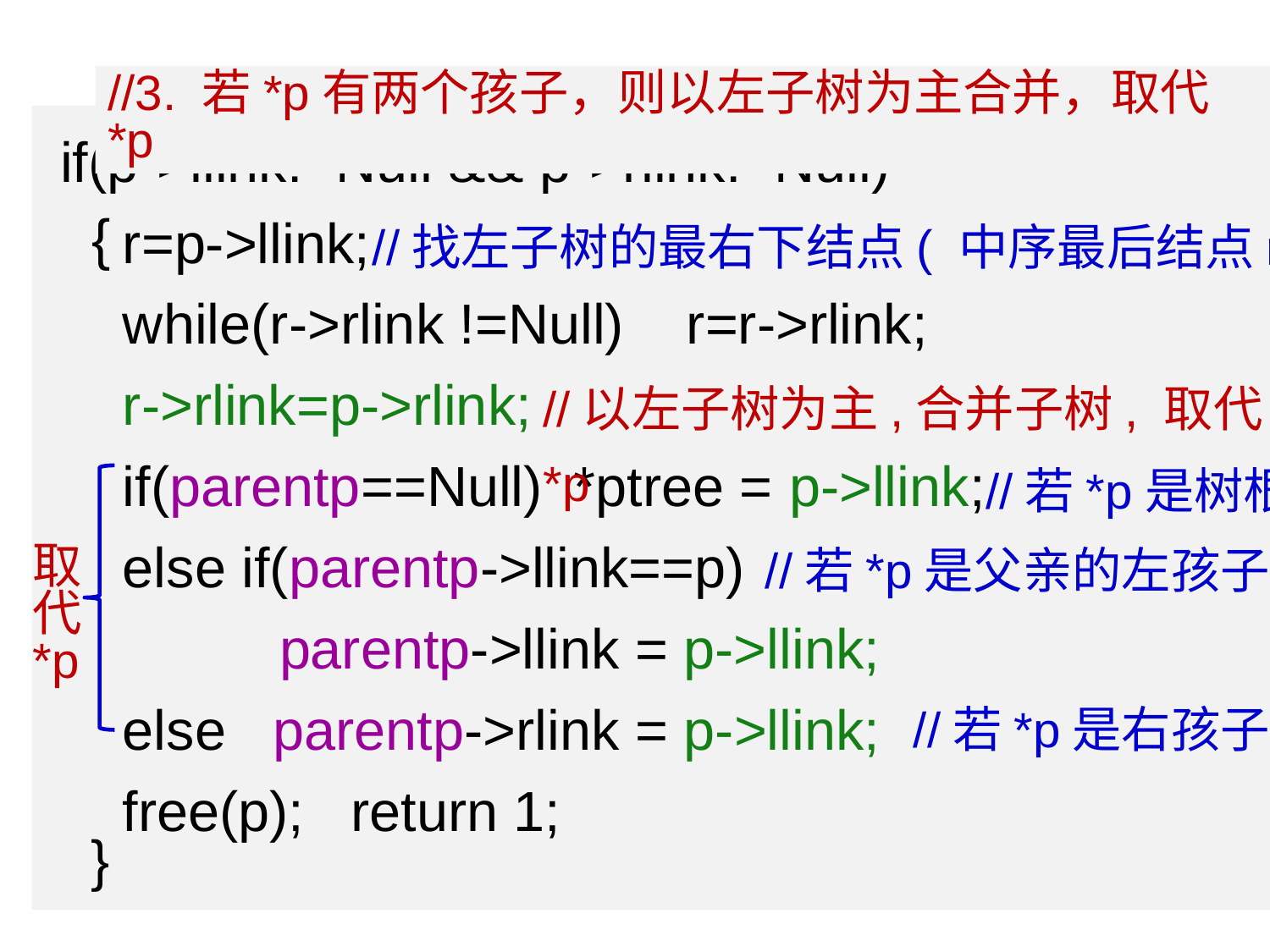

//3. 若*p有两个孩子，则以左子树为主合并，取代*p
 if(p->llink!=Null && p->rlink!=Null)
     r=p->llink;
     while(r->rlink !=Null)    r=r->rlink;
     r->rlink=p->rlink;
     if(parentp==Null)  *ptree = p->llink;
     else if(parentp->llink==p)
               parentp->llink = p->llink;
     else   parentp->rlink = p->llink;
     free(p);   return 1;
   }
 {
//找左子树的最右下结点( 中序最后结点r)
//以左子树为主,合并子树, 取代*p
//若*p是树根

//若*p是父亲的左孩子
取
代
*p
//若*p是右孩子